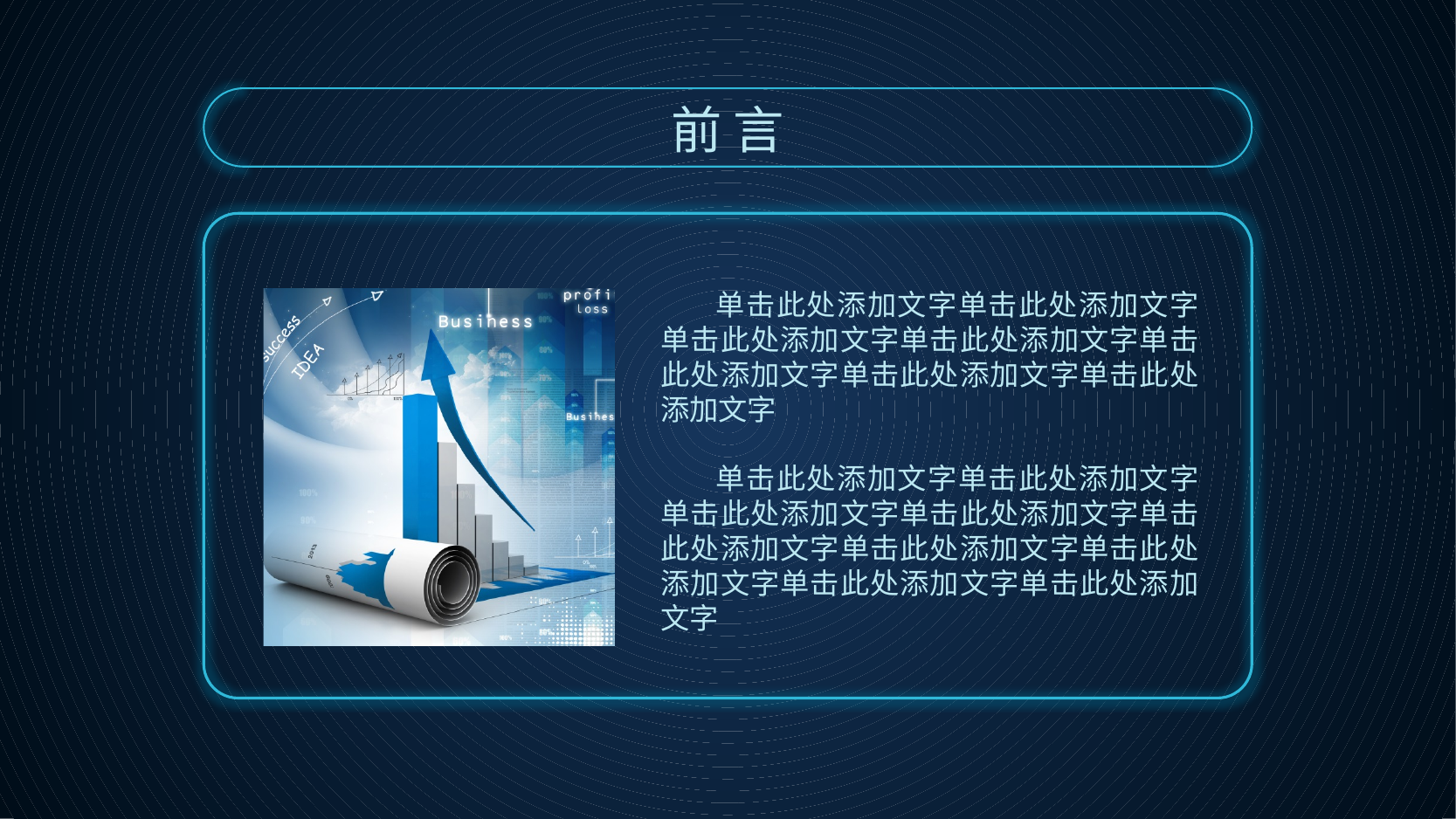

前 言

      单击此处添加文字单击此处添加文字单击此处添加文字单击此处添加文字单击此处添加文字单击此处添加文字单击此处添加文字

      单击此处添加文字单击此处添加文字单击此处添加文字单击此处添加文字单击此处添加文字单击此处添加文字单击此处添加文字单击此处添加文字单击此处添加文字